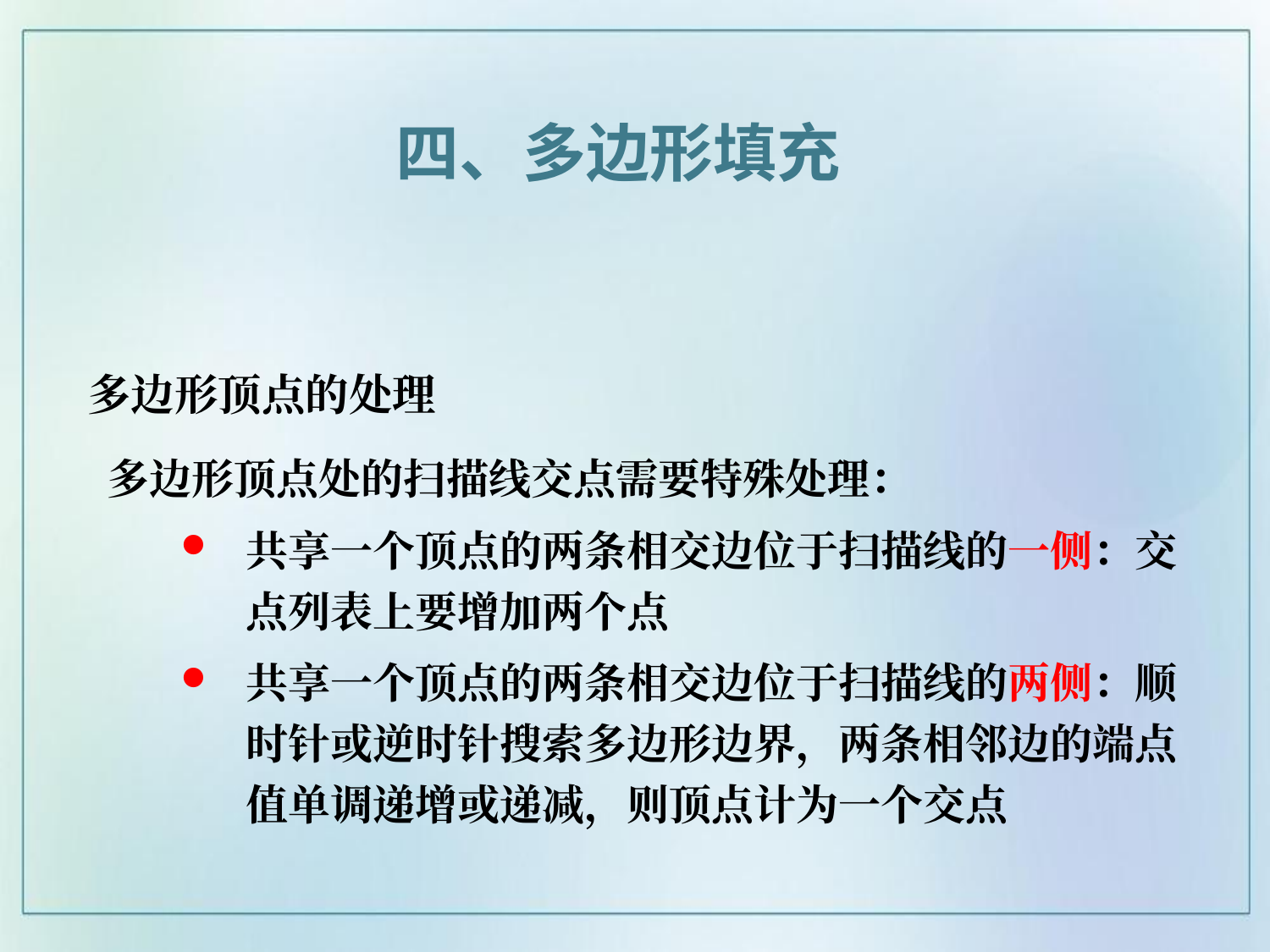

四、多边形填充
# 多边形顶点的处理
多边形顶点处的扫描线交点需要特殊处理：
共享一个顶点的两条相交边位于扫描线的一侧：交点列表上要增加两个点
共享一个顶点的两条相交边位于扫描线的两侧：顺时针或逆时针搜索多边形边界，两条相邻边的端点值单调递增或递减，则顶点计为一个交点